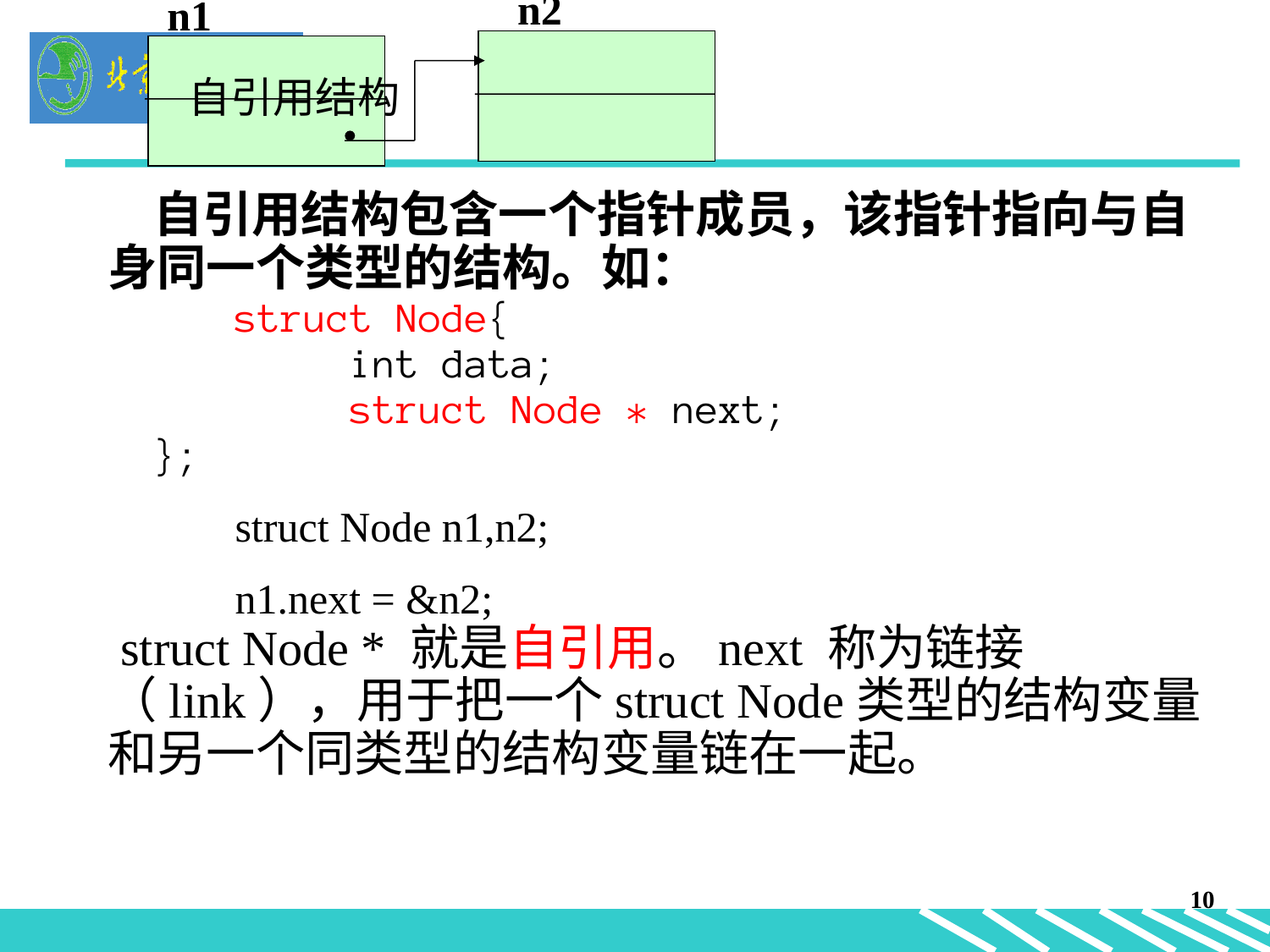

n2

n1

自引用结构

   自引用结构包含一个指针成员，该指针指向与自身同一个类型的结构。如：
	struct Node{
	     int data;
	     struct Node * next;
  };
	struct Node n1,n2;
	n1.next = &n2;
 struct Node * 就是自引用。next 称为链接（link），用于把一个struct Node类型的结构变量和另一个同类型的结构变量链在一起。
10